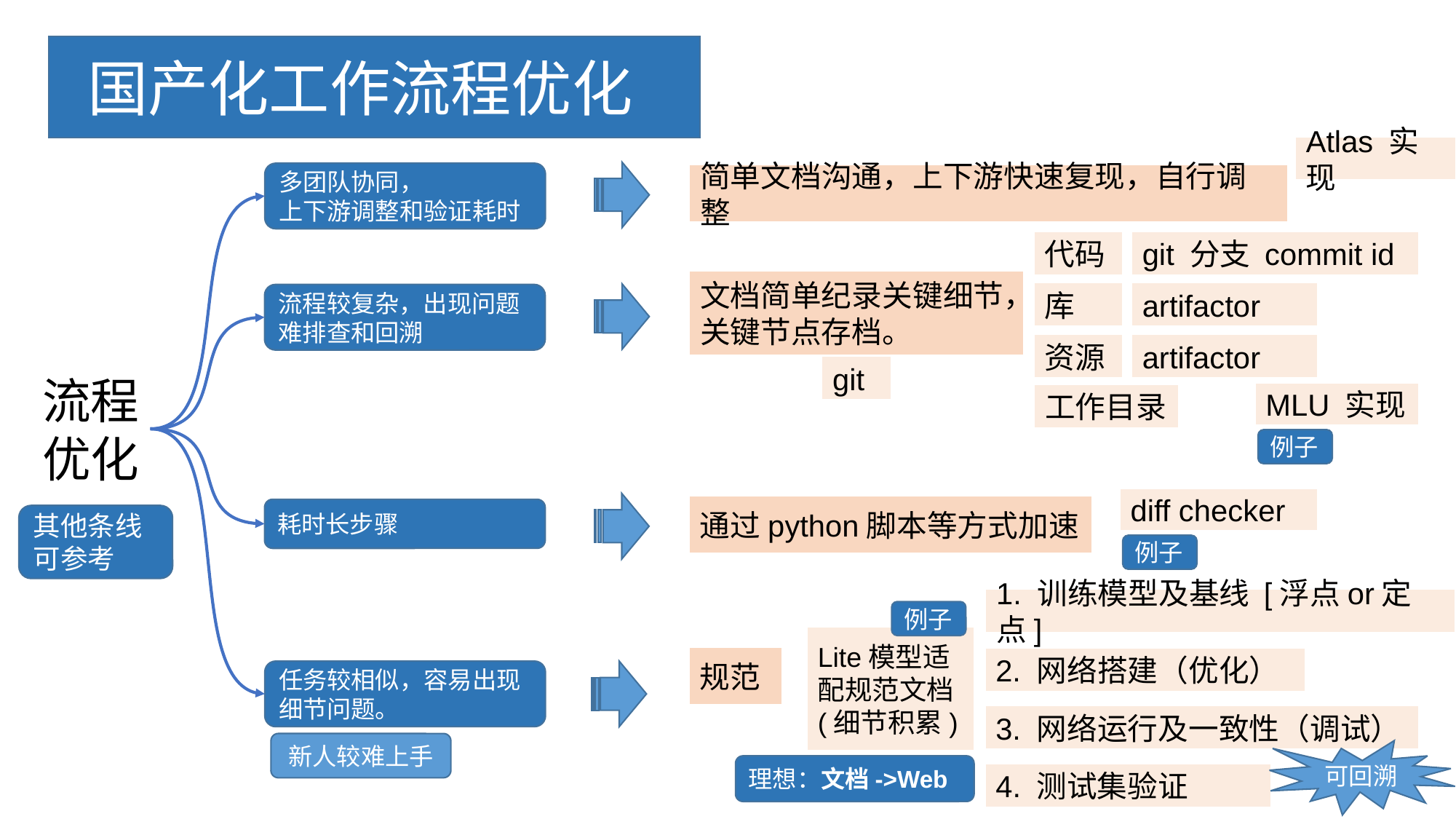

国产化工作流程优化
Atlas 实现

多团队协同，
上下游调整和验证耗时
简单文档沟通，上下游快速复现，自行调整
代码
git 分支 commit id
文档简单纪录关键细节，关键节点存档。
artifactor
库

流程较复杂，出现问题难排查和回溯
artifactor
资源
git
流程
优化
MLU 实现
工作目录
例子
diff checker

通过python脚本等方式加速
耗时长步骤
其他条线可参考
例子
1. 训练模型及基线 [浮点or定点]
例子
Lite模型适配规范文档
(细节积累)
规范
2. 网络搭建（优化）
任务较相似，容易出现细节问题。

3. 网络运行及一致性（调试）
新人较难上手
可回溯
理想：文档->Web
4. 测试集验证